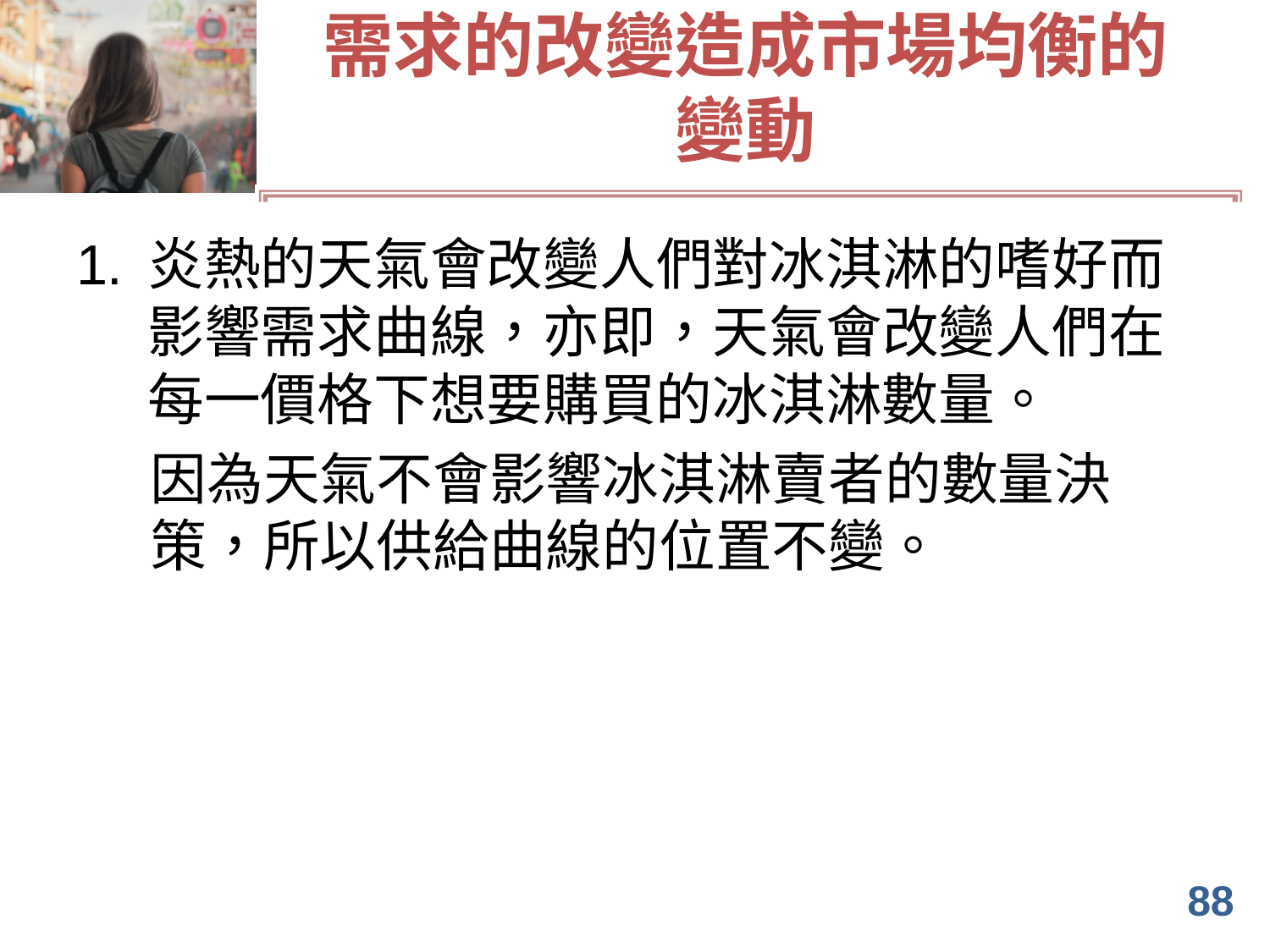

# 需求的改變造成市場均衡的變動
炎熱的天氣會改變人們對冰淇淋的嗜好而影響需求曲線，亦即，天氣會改變人們在每一價格下想要購買的冰淇淋數量。
因為天氣不會影響冰淇淋賣者的數量決策，所以供給曲線的位置不變。
88